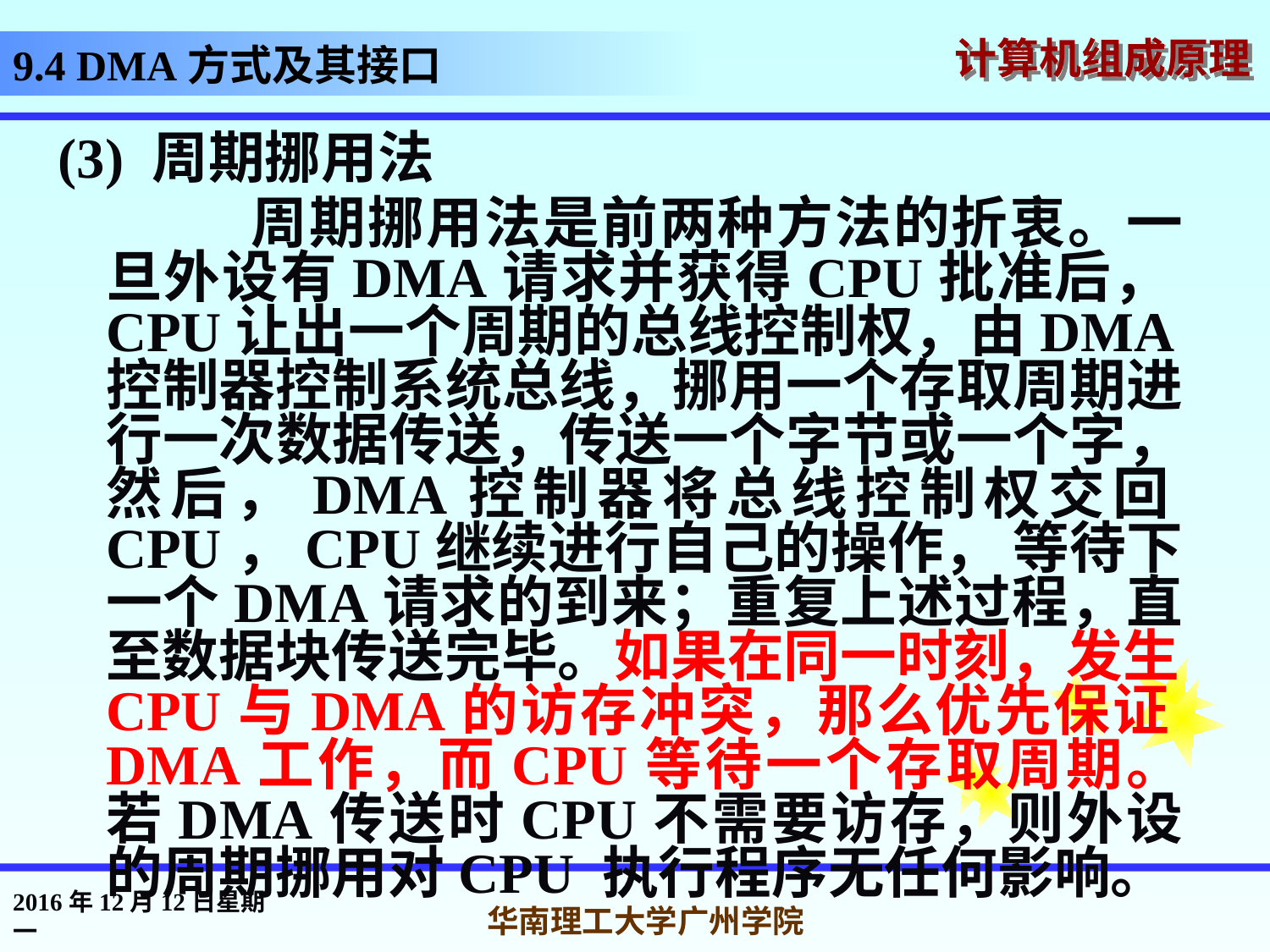

# 9.4 DMA方式及其接口
(3) 周期挪用法
            周期挪用法是前两种方法的折衷。一旦外设有DMA请求并获得CPU批准后，CPU让出一个周期的总线控制权，由DMA控制器控制系统总线，挪用一个存取周期进行一次数据传送，传送一个字节或一个字，然后，DMA控制器将总线控制权交回CPU，CPU继续进行自己的操作， 等待下一个DMA请求的到来；重复上述过程，直至数据块传送完毕。如果在同一时刻，发生CPU与DMA的访存冲突，那么优先保证DMA工作，而CPU等待一个存取周期。若DMA传送时CPU不需要访存，则外设的周期挪用对CPU 执行程序无任何影响。
2016年12月12日星期一
华南理工大学广州学院